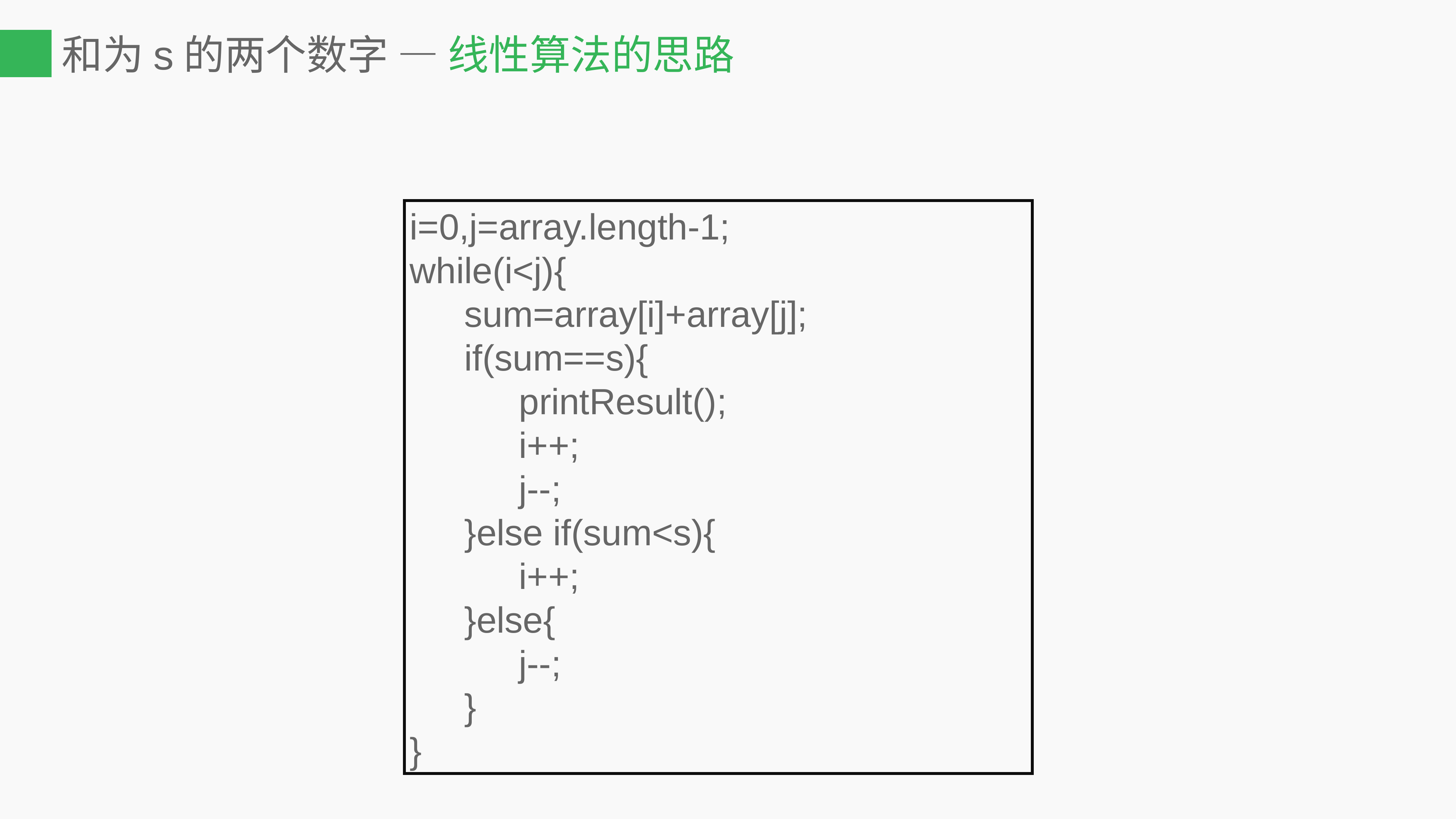

# 和为s的两个数字 — 线性算法的思路

i=0,j=array.length-1;
while(i<j){
	sum=array[i]+array[j];
	if(sum==s){
		printResult();
		i++;
		j--;
	}else if(sum<s){
		i++;
	}else{
		j--;
	}
}